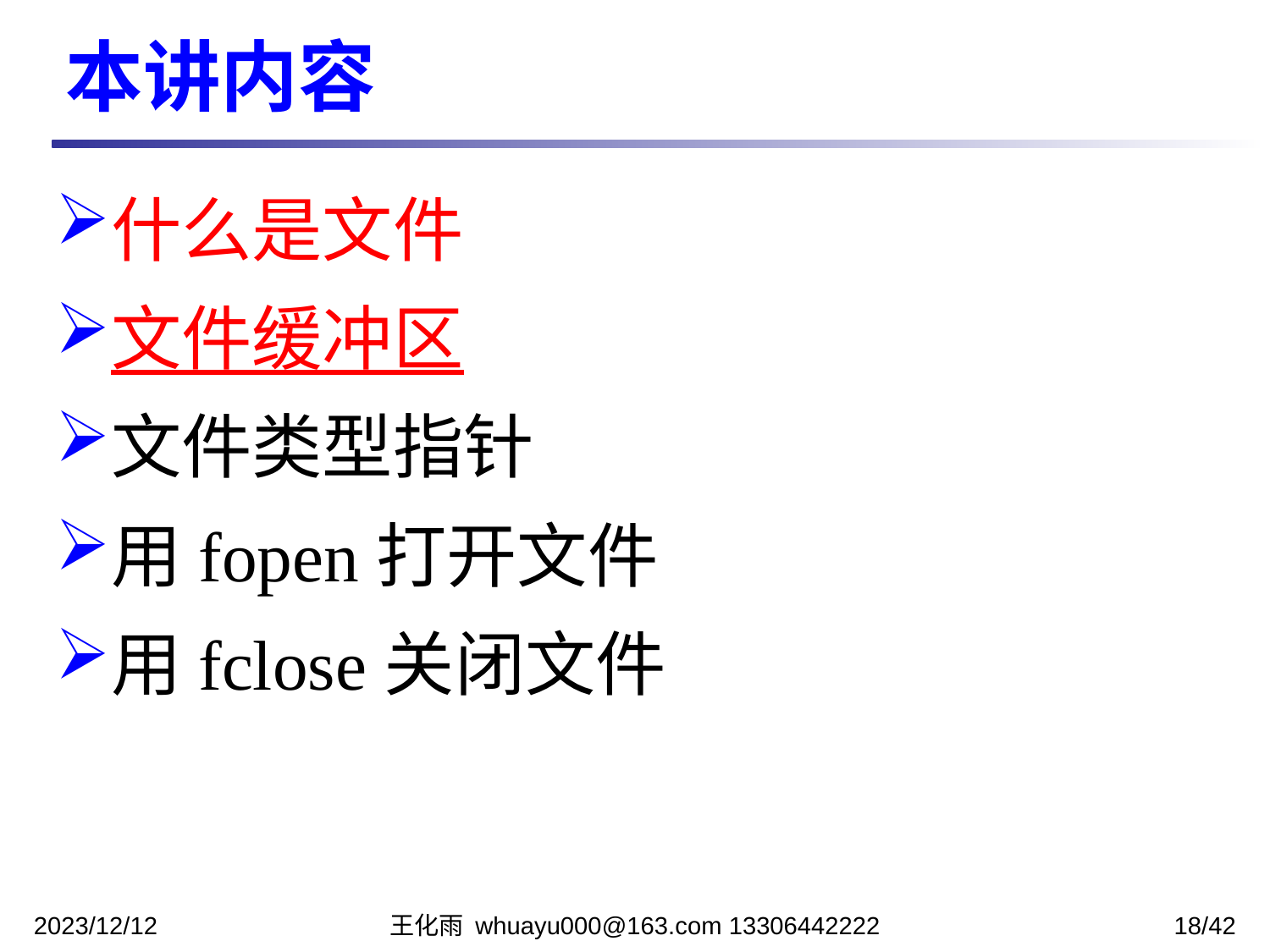

本讲内容
什么是文件
文件缓冲区
文件类型指针
用fopen打开文件
用fclose关闭文件
2023/12/12
王化雨 whuayu000@163.com 13306442222
18/42